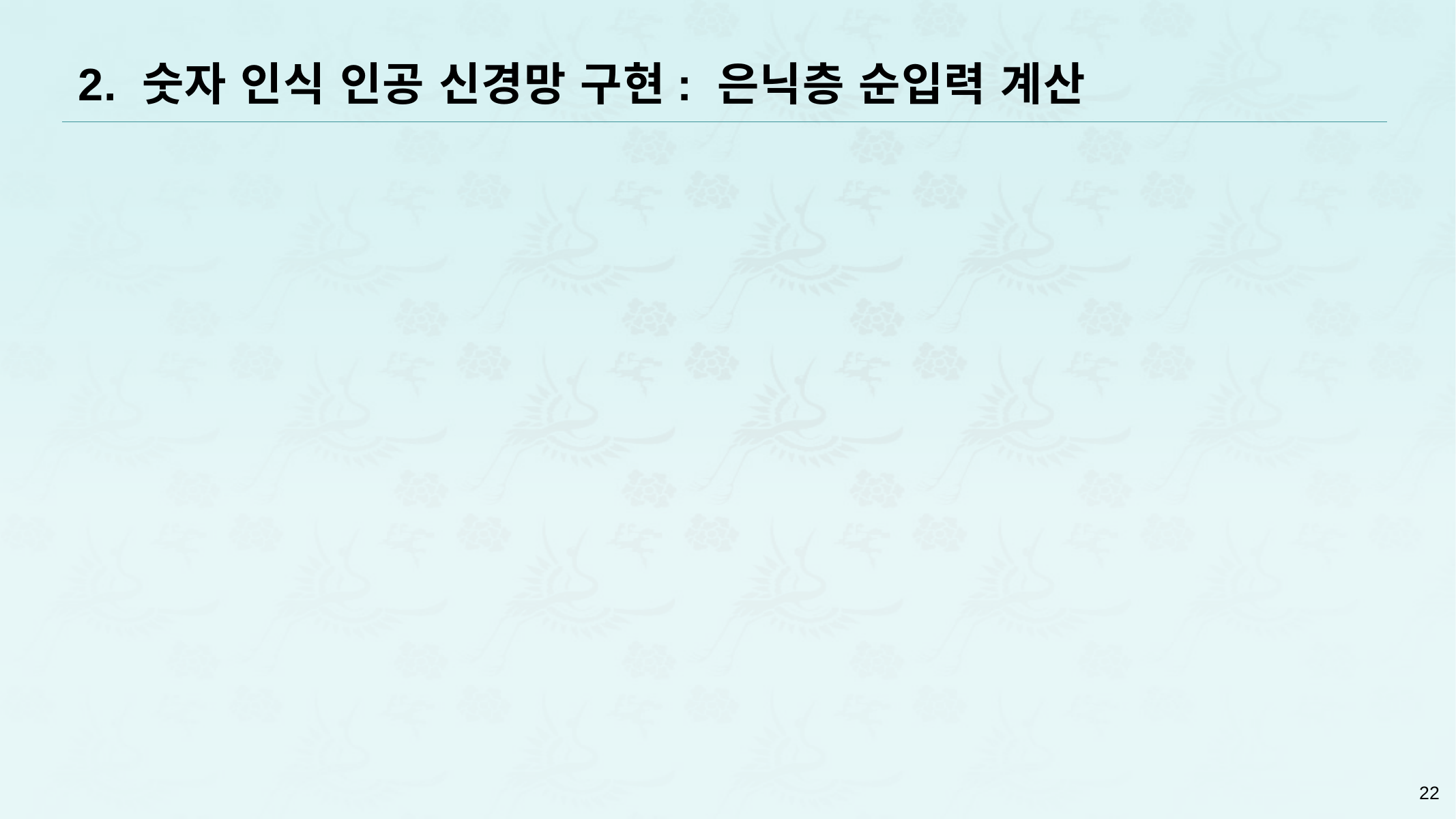

# 2. 숫자 인식 인공 신경망 구현: 은닉층 순입력 계산

22